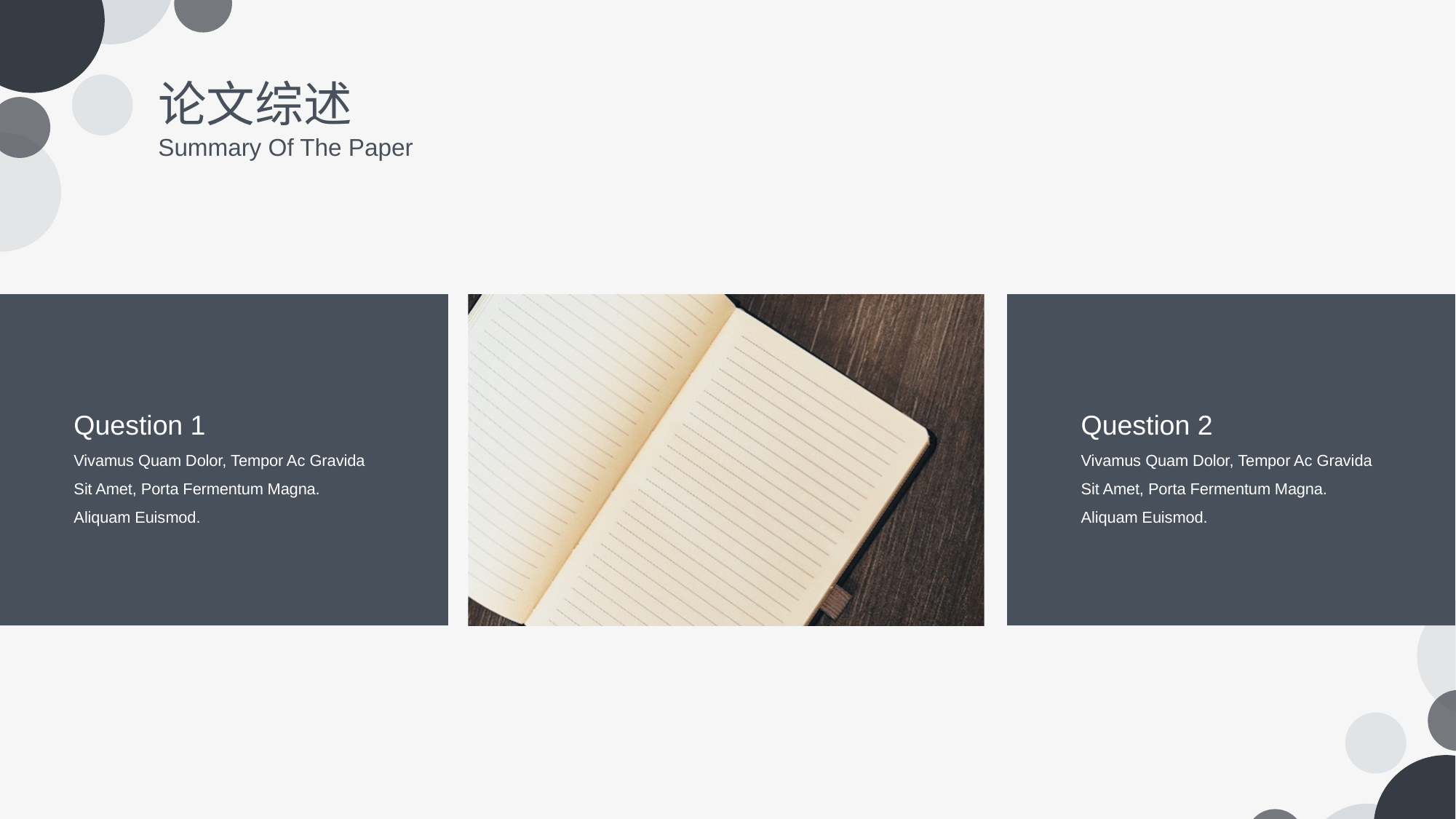

论文综述
Summary Of The Paper

Question 1
Vivamus Quam Dolor, Tempor Ac Gravida Sit Amet, Porta Fermentum Magna. Aliquam Euismod.
Question 2
Vivamus Quam Dolor, Tempor Ac Gravida Sit Amet, Porta Fermentum Magna. Aliquam Euismod.